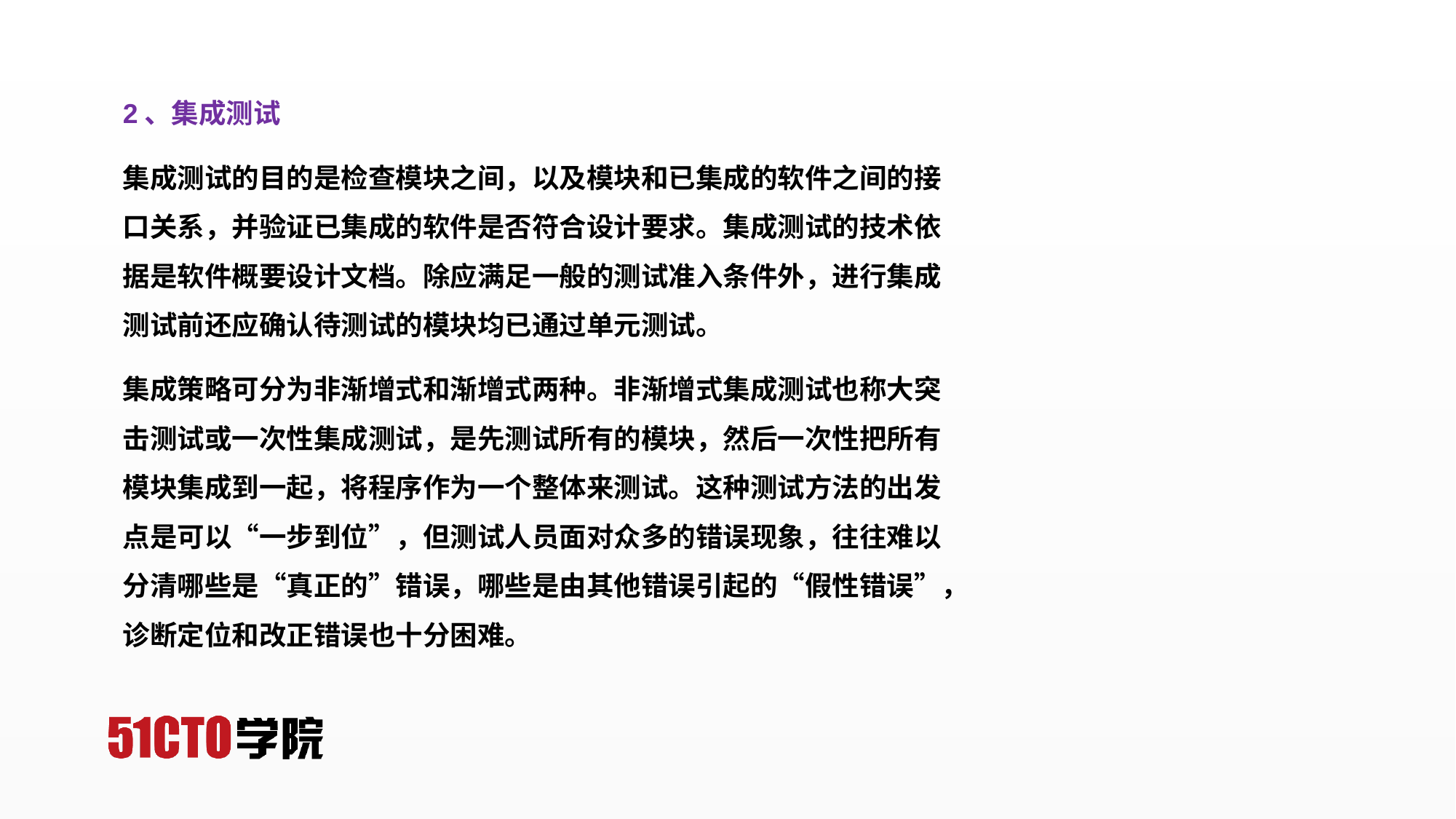

2、集成测试
集成测试的目的是检查模块之间，以及模块和已集成的软件之间的接口关系，并验证已集成的软件是否符合设计要求。集成测试的技术依据是软件概要设计文档。除应满足一般的测试准入条件外，进行集成测试前还应确认待测试的模块均已通过单元测试。
集成策略可分为非渐增式和渐增式两种。非渐增式集成测试也称大突击测试或一次性集成测试，是先测试所有的模块，然后一次性把所有模块集成到一起，将程序作为一个整体来测试。这种测试方法的出发点是可以“一步到位”，但测试人员面对众多的错误现象，往往难以分清哪些是“真正的”错误，哪些是由其他错误引起的“假性错误”，诊断定位和改正错误也十分困难。